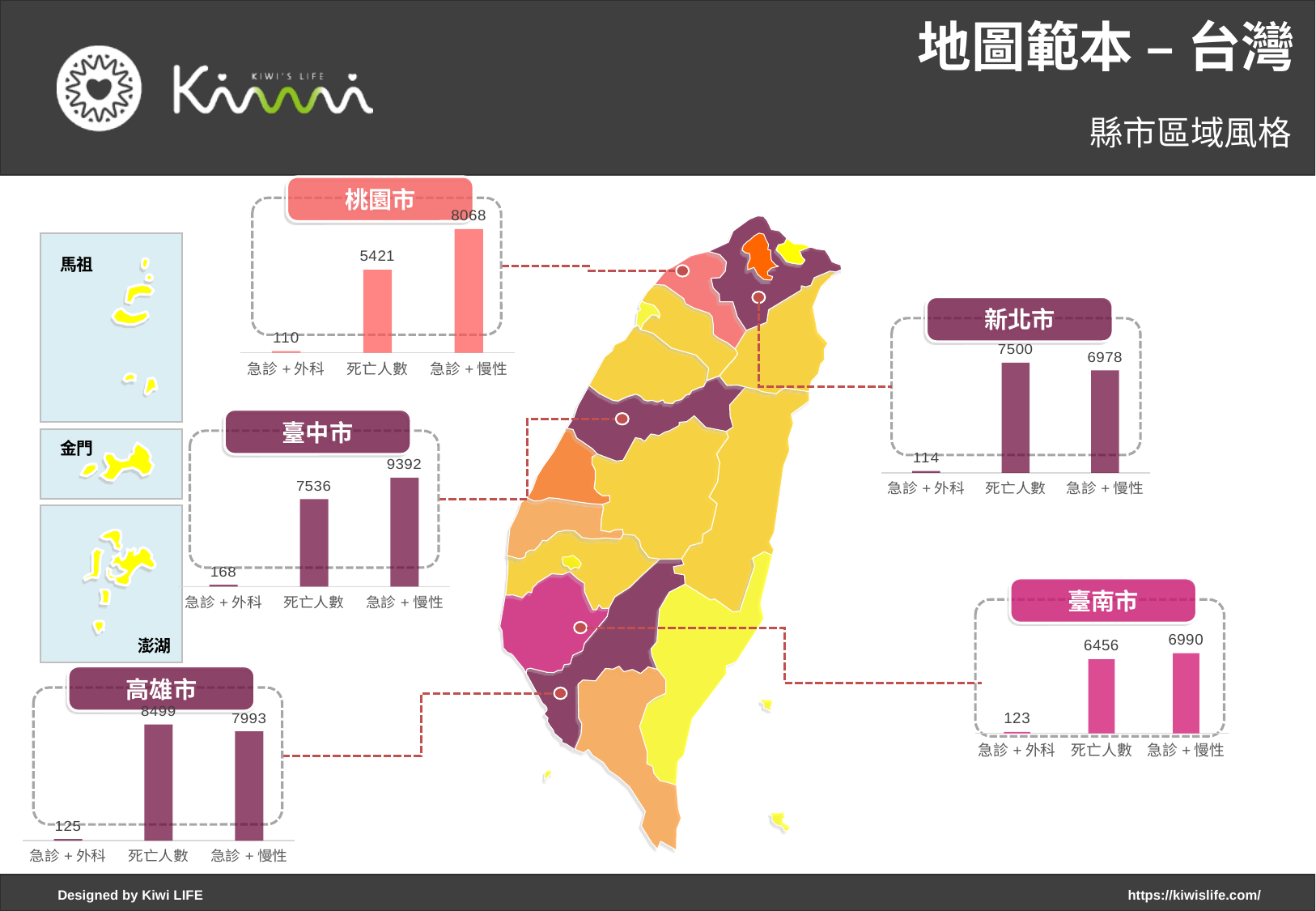

# 地圖範本 – 台灣
縣市區域風格
桃園市

### Chart

| Category | 桃 園 市 |
|---|---|
| 急診+外科 | 110.0 |
| 死亡人數 | 5421.0 |
| 急診+慢性 | 8068.0 |

馬祖

新北市

### Chart

| Category | 新 北 市 |
|---|---|
| 急診+外科 | 114.0 |
| 死亡人數 | 7500.0 |
| 急診+慢性 | 6978.0 |

臺中市

金門

### Chart

| Category | 臺 中 市 |
|---|---|
| 急診+外科 | 168.0 |
| 死亡人數 | 7536.0 |
| 急診+慢性 | 9392.0 |

臺南市

### Chart

| Category | 臺 南 市 |
|---|---|
| 急診+外科 | 123.0 |
| 死亡人數 | 6456.0 |
| 急診+慢性 | 6990.0 |
澎湖
高雄市

### Chart

| Category | 高 雄 市 |
|---|---|
| 急診+外科 | 125.0 |
| 死亡人數 | 8499.0 |
| 急診+慢性 | 7993.0 |